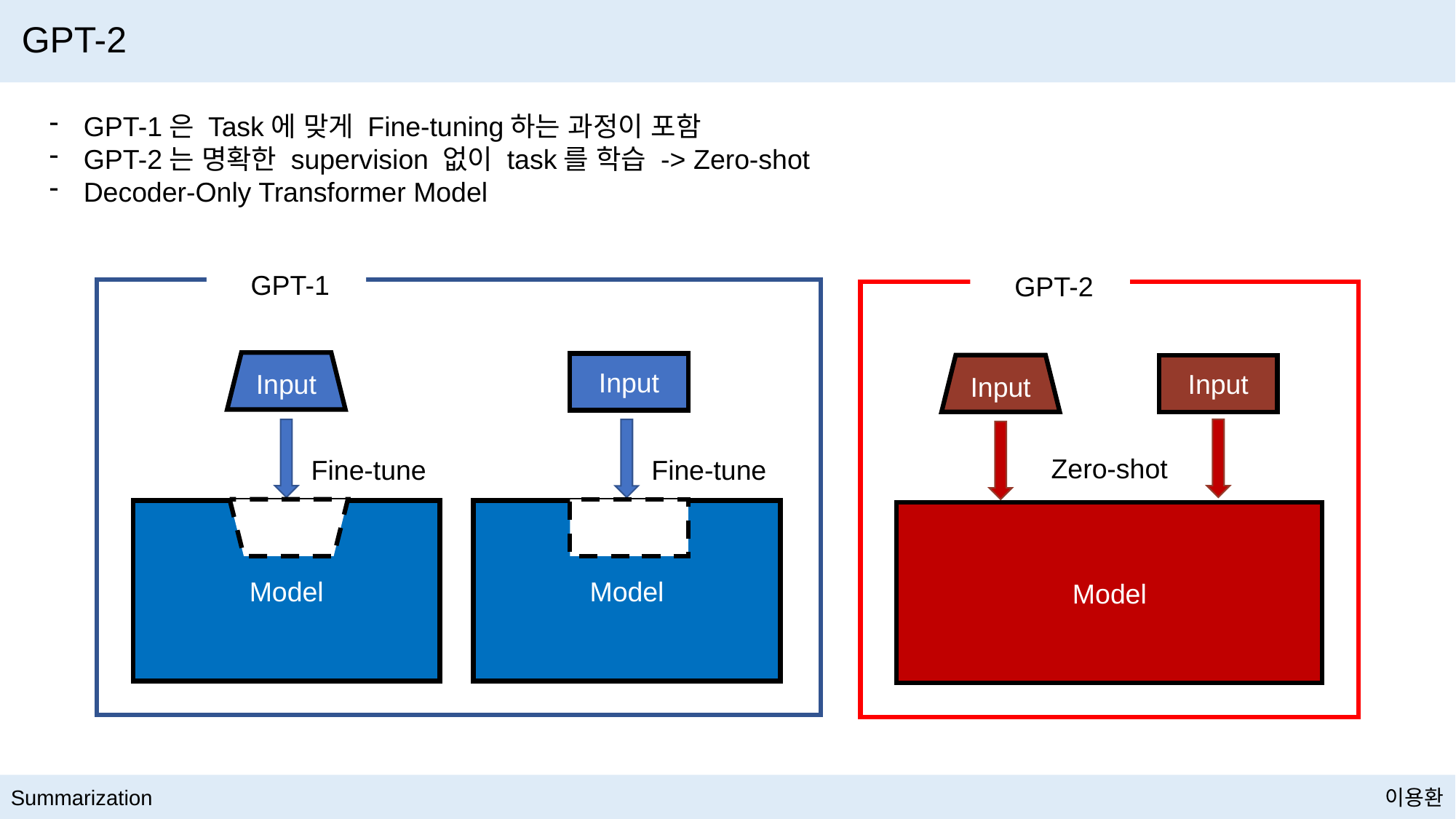

# GPT-2
GPT-1은 Task에 맞게 Fine-tuning하는 과정이 포함
GPT-2는 명확한 supervision 없이 task를 학습 -> Zero-shot
Decoder-Only Transformer Model
 GPT-1
 GPT-2

Input
Input
Input
Input
Zero-shot

Fine-tune
Fine-tune

Model

Model
Model